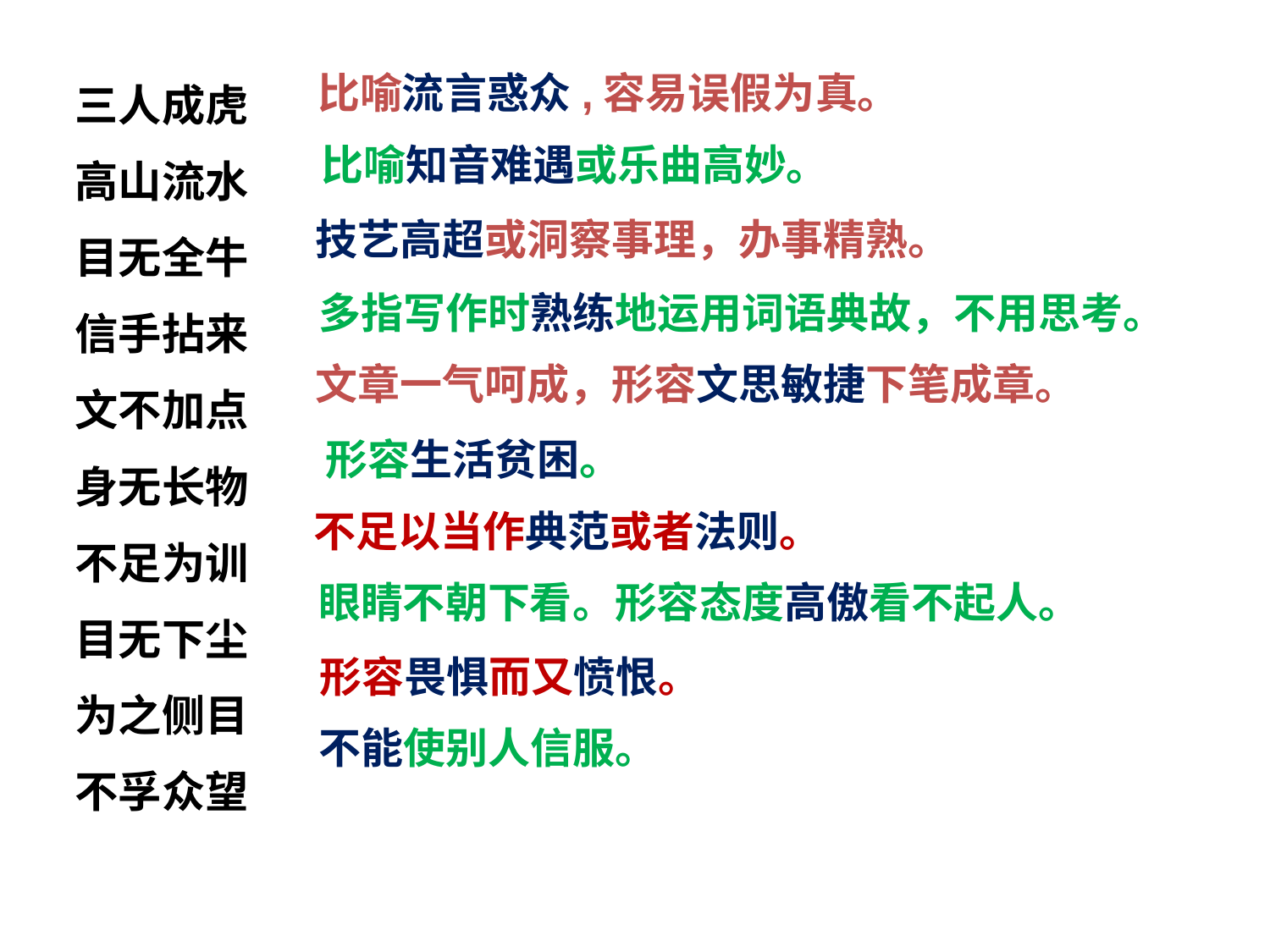

比喻流言惑众,容易误假为真。
三人成虎
高山流水
目无全牛
信手拈来
文不加点
身无长物
不足为训
目无下尘
为之侧目
不孚众望
比喻知音难遇或乐曲高妙。
技艺高超或洞察事理，办事精熟。
多指写作时熟练地运用词语典故，不用思考。
文章一气呵成，形容文思敏捷下笔成章。
形容生活贫困。
不足以当作典范或者法则。
眼睛不朝下看。形容态度高傲看不起人。
形容畏惧而又愤恨。
不能使别人信服。